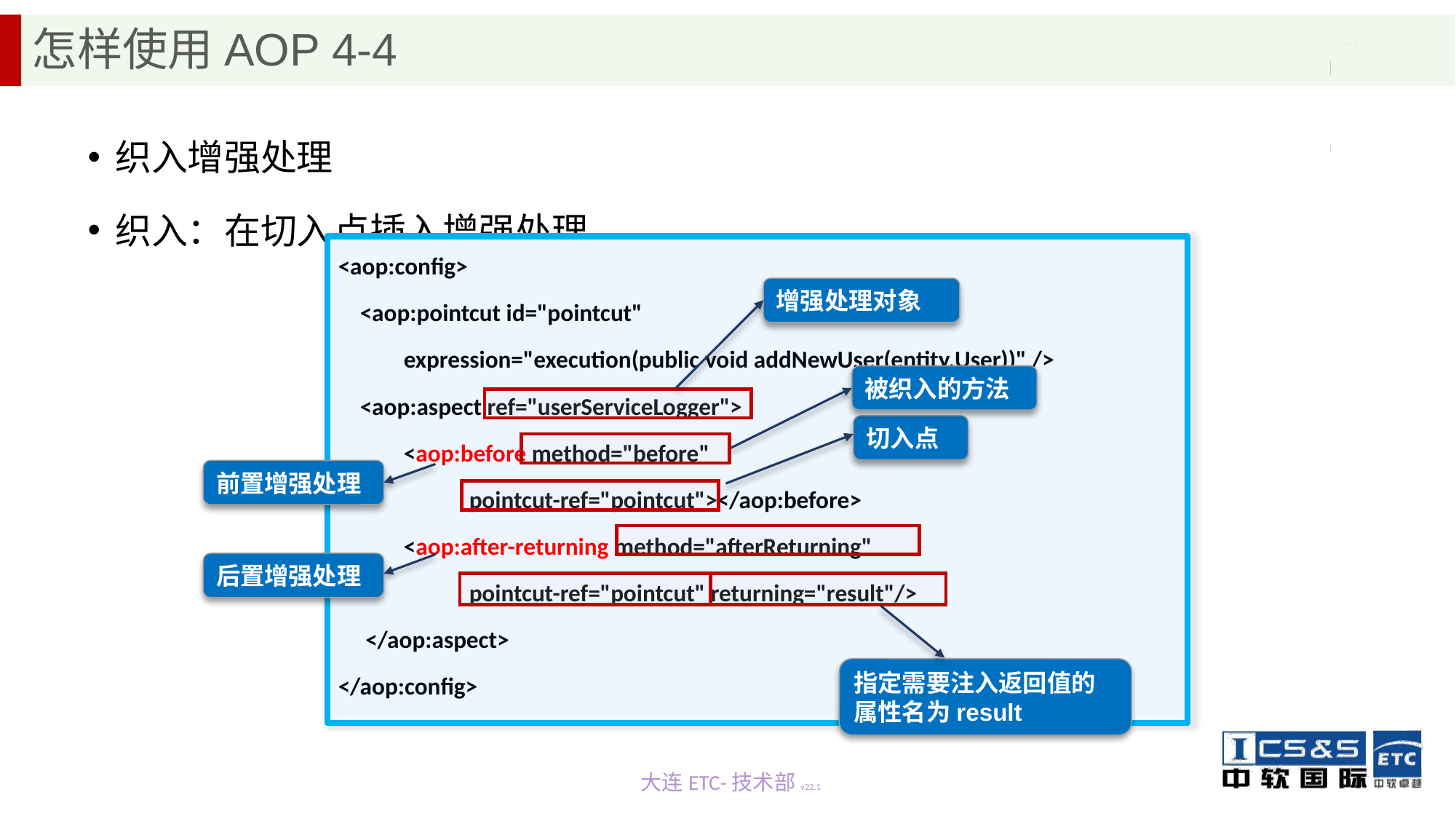

# 怎样使用AOP 4-4
织入增强处理
织入：在切入点插入增强处理
<aop:config>
    <aop:pointcut id="pointcut"
            expression="execution(public void addNewUser(entity.User))" />
    <aop:aspect ref="userServiceLogger">
            <aop:before method="before"
                        pointcut-ref="pointcut"></aop:before>
            <aop:after-returning method="afterReturning"
                        pointcut-ref="pointcut" returning="result"/>
     </aop:aspect>
</aop:config>
增强处理对象
被织入的方法

切入点

前置增强处理

后置增强处理

指定需要注入返回值的属性名为result